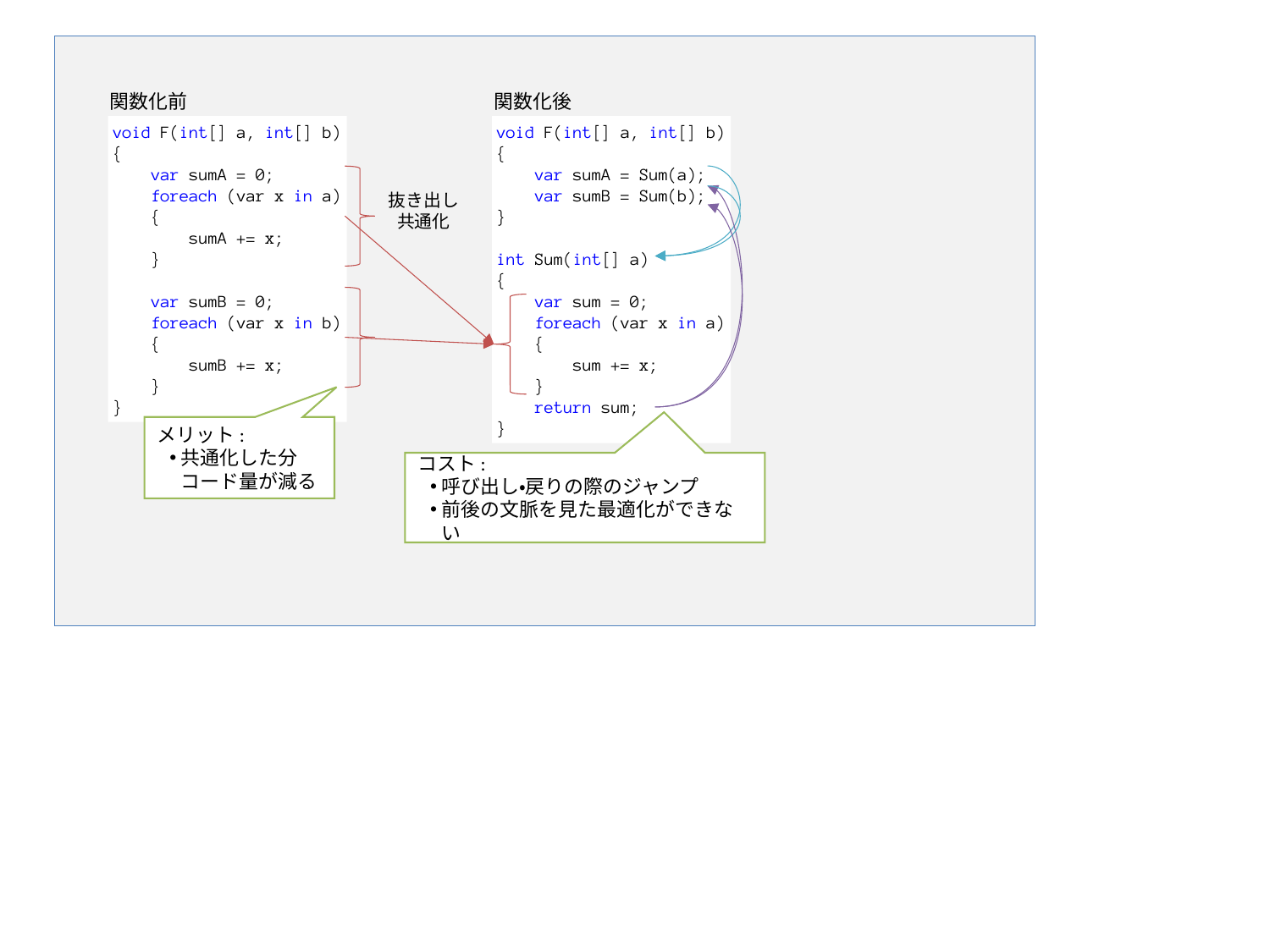

関数化前
関数化後
void F(int[] a, int[] b)
{
    var sumA = 0;
    foreach (var x in a)
    {
        sumA += x;
    }

    var sumB = 0;
    foreach (var x in b)
    {
        sumB += x;
    }
}
void F(int[] a, int[] b)
{
    var sumA = Sum(a);
    var sumB = Sum(b);
}

int Sum(int[] a)
{
    var sum = 0;
    foreach (var x in a)
    {
        sum += x;
    }
    return sum;
}

抜き出し
共通化

メリット:
共通化した分コード量が減る
コスト:
呼び出し・戻りの際のジャンプ
前後の文脈を見た最適化ができない